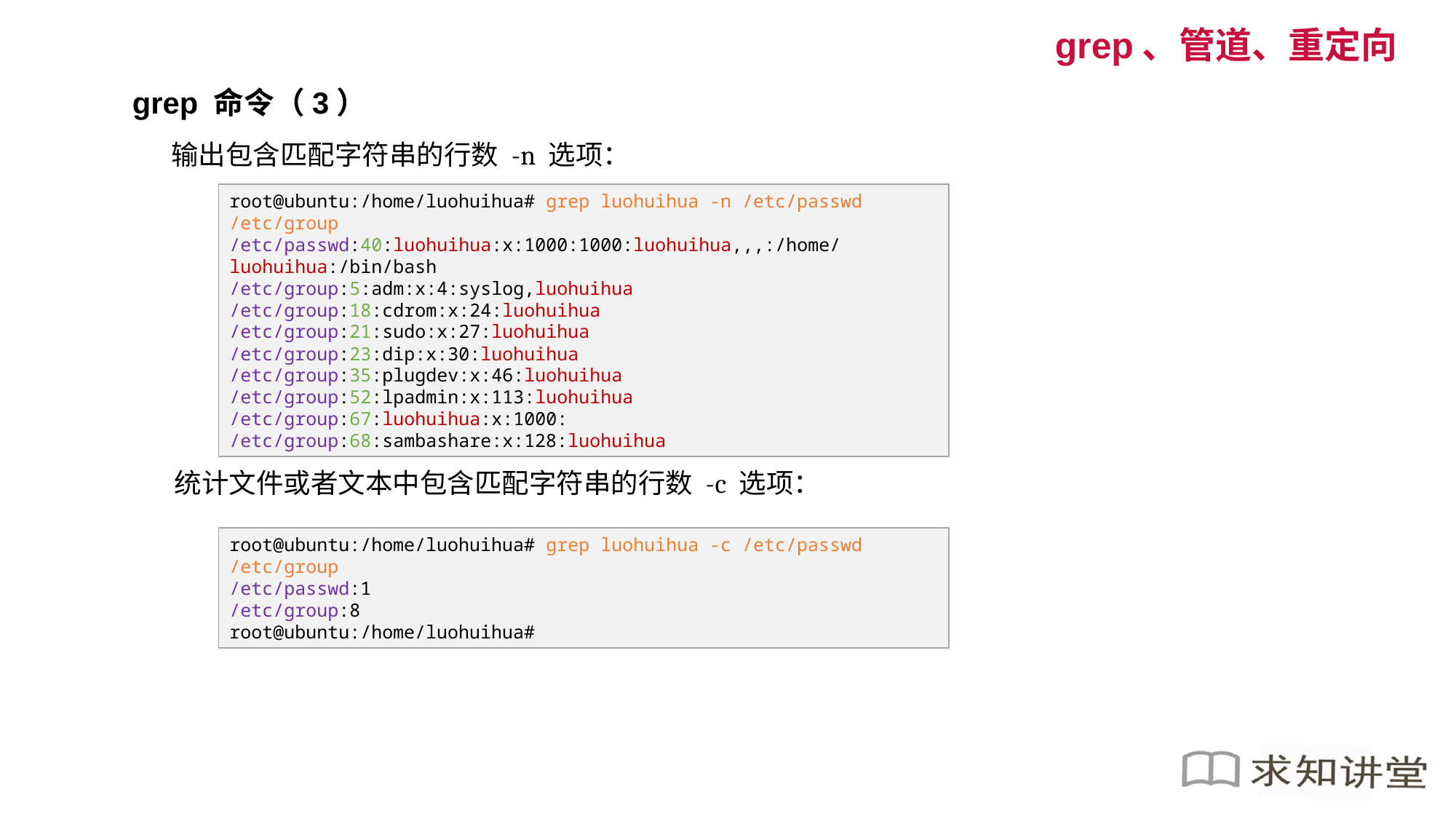

grep、管道、重定向
grep 命令（3）
输出包含匹配字符串的行数 -n 选项：
root@ubuntu:/home/luohuihua# grep luohuihua -n /etc/passwd /etc/group
/etc/passwd:40:luohuihua:x:1000:1000:luohuihua,,,:/home/luohuihua:/bin/bash
/etc/group:5:adm:x:4:syslog,luohuihua
/etc/group:18:cdrom:x:24:luohuihua
/etc/group:21:sudo:x:27:luohuihua
/etc/group:23:dip:x:30:luohuihua
/etc/group:35:plugdev:x:46:luohuihua
/etc/group:52:lpadmin:x:113:luohuihua
/etc/group:67:luohuihua:x:1000:
/etc/group:68:sambashare:x:128:luohuihua
统计文件或者文本中包含匹配字符串的行数 -c 选项：
root@ubuntu:/home/luohuihua# grep luohuihua -c /etc/passwd /etc/group
/etc/passwd:1
/etc/group:8
root@ubuntu:/home/luohuihua#